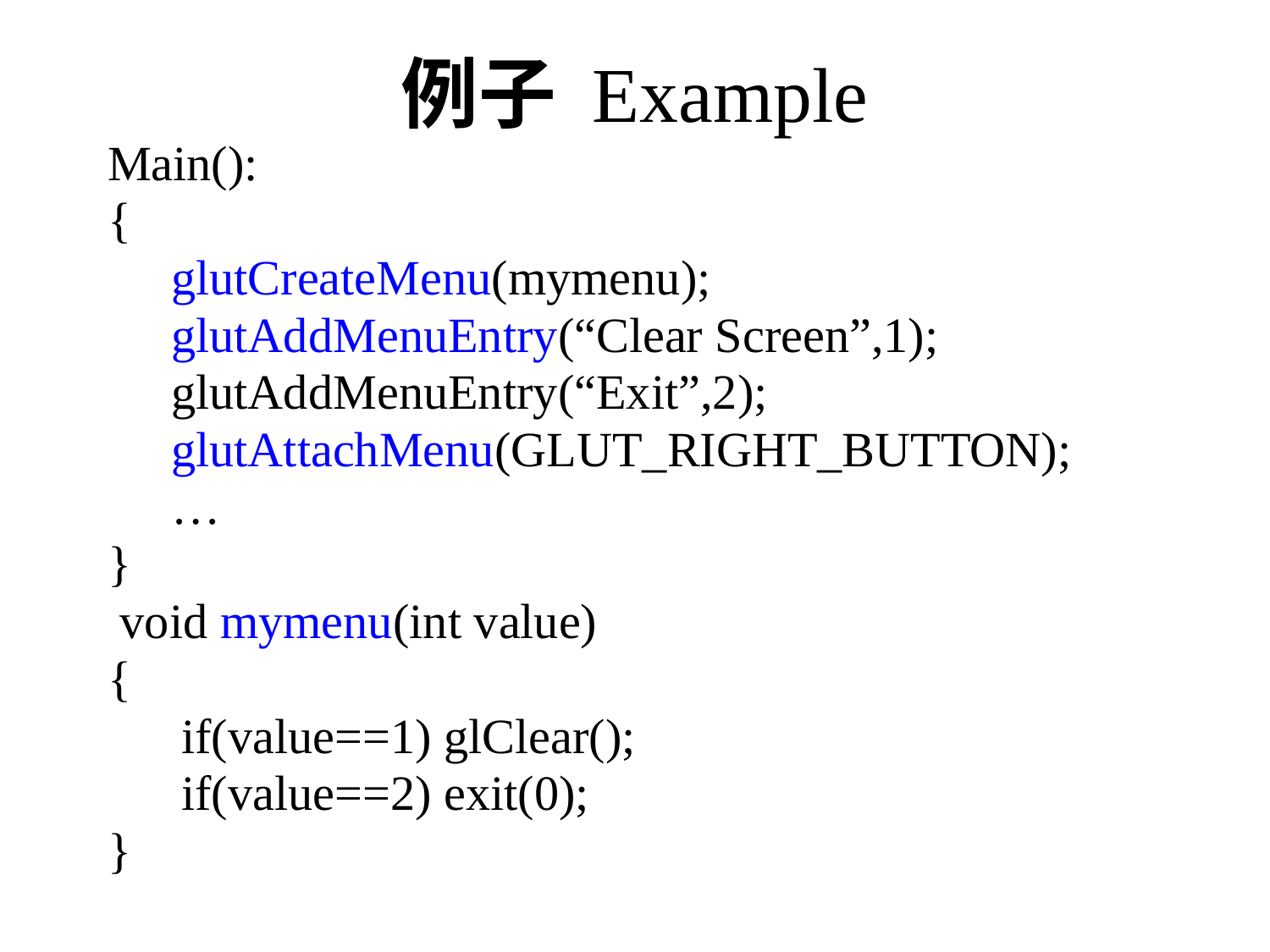

# 例子 Example
Main():
{
glutCreateMenu(mymenu);
glutAddMenuEntry(“Clear Screen”,1);
glutAddMenuEntry(“Exit”,2);
glutAttachMenu(GLUT_RIGHT_BUTTON);
…
}
 void mymenu(int value)
{
      if(value==1) glClear();
      if(value==2) exit(0);
}